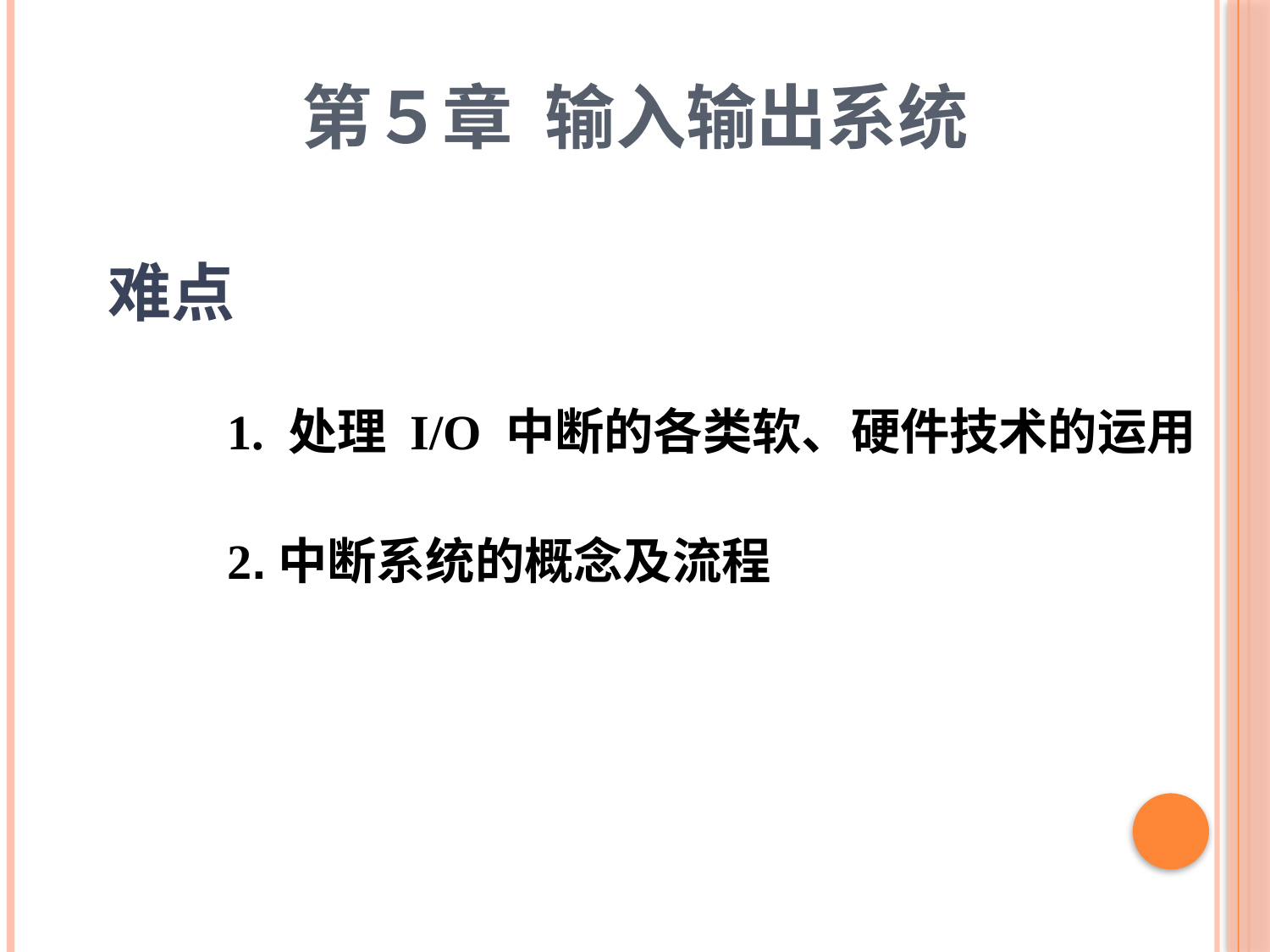

第５章  输入输出系统
难点
1. 处理 I/O 中断的各类软、硬件技术的运用
2.中断系统的概念及流程